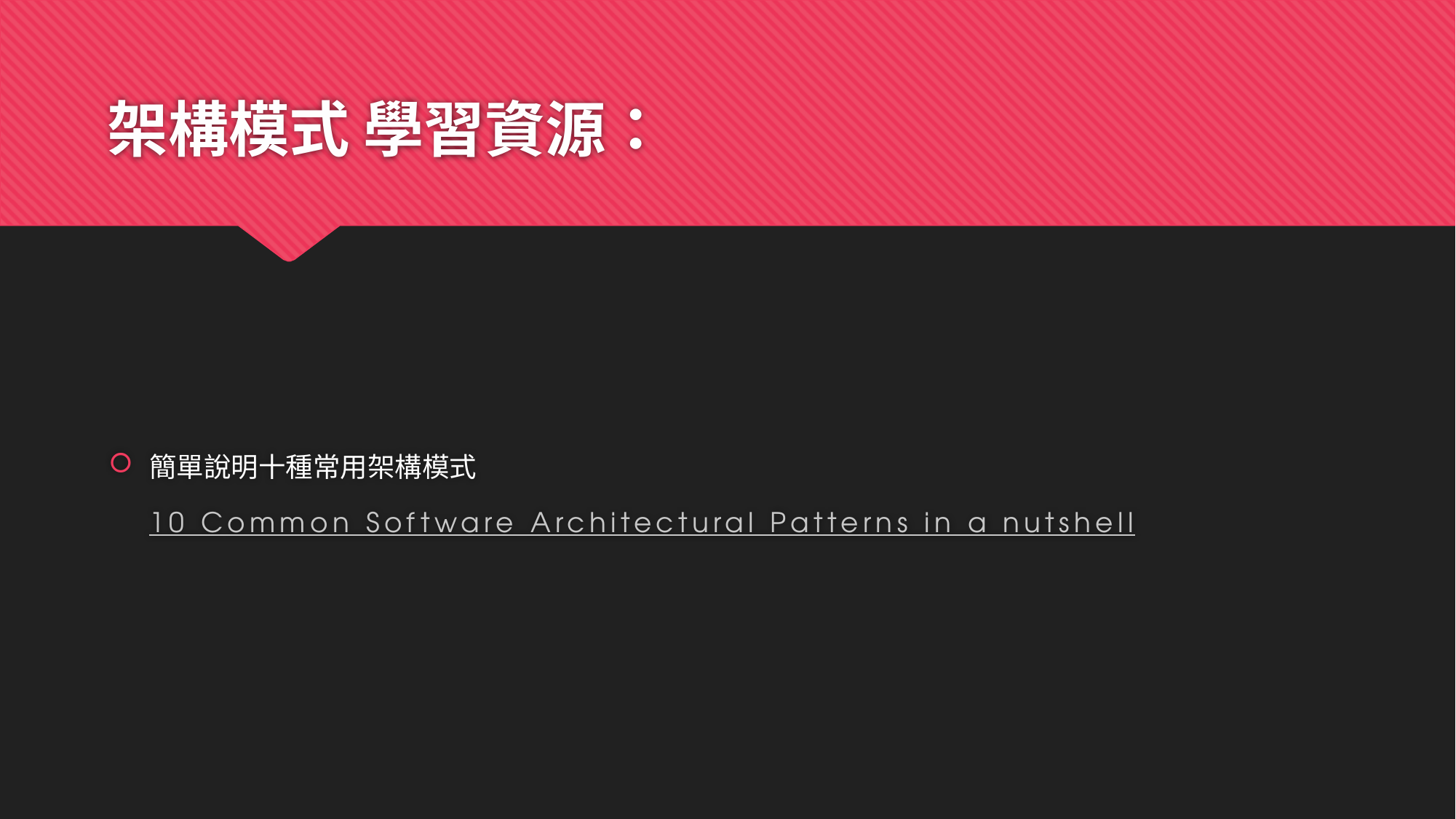

# 架構模式 學習資源：
簡單說明十種常用架構模式
10 Common Software Architectural Patterns in a nutshell